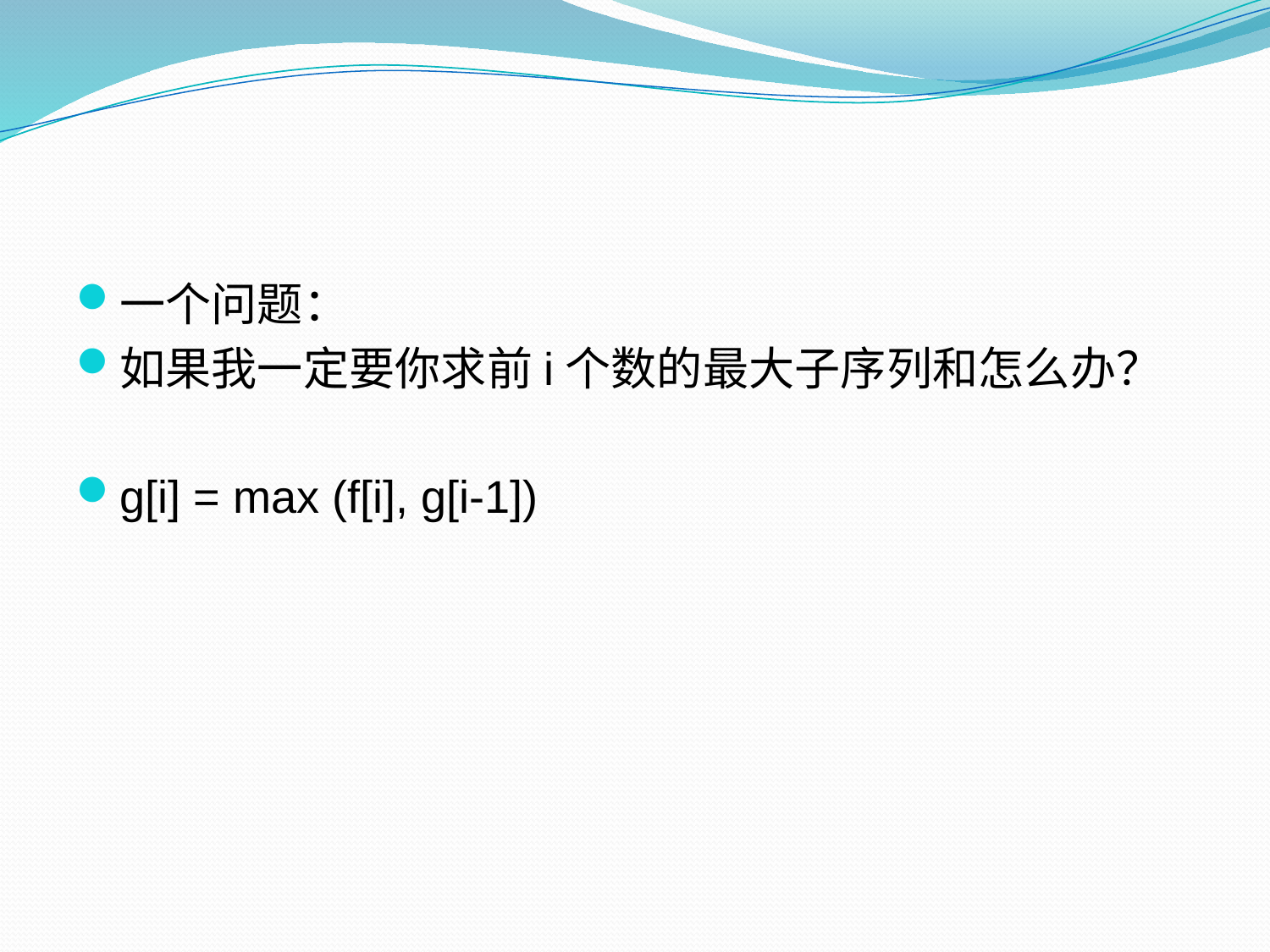

#
一个问题：
如果我一定要你求前i个数的最大子序列和怎么办？

g[i] = max (f[i], g[i-1])